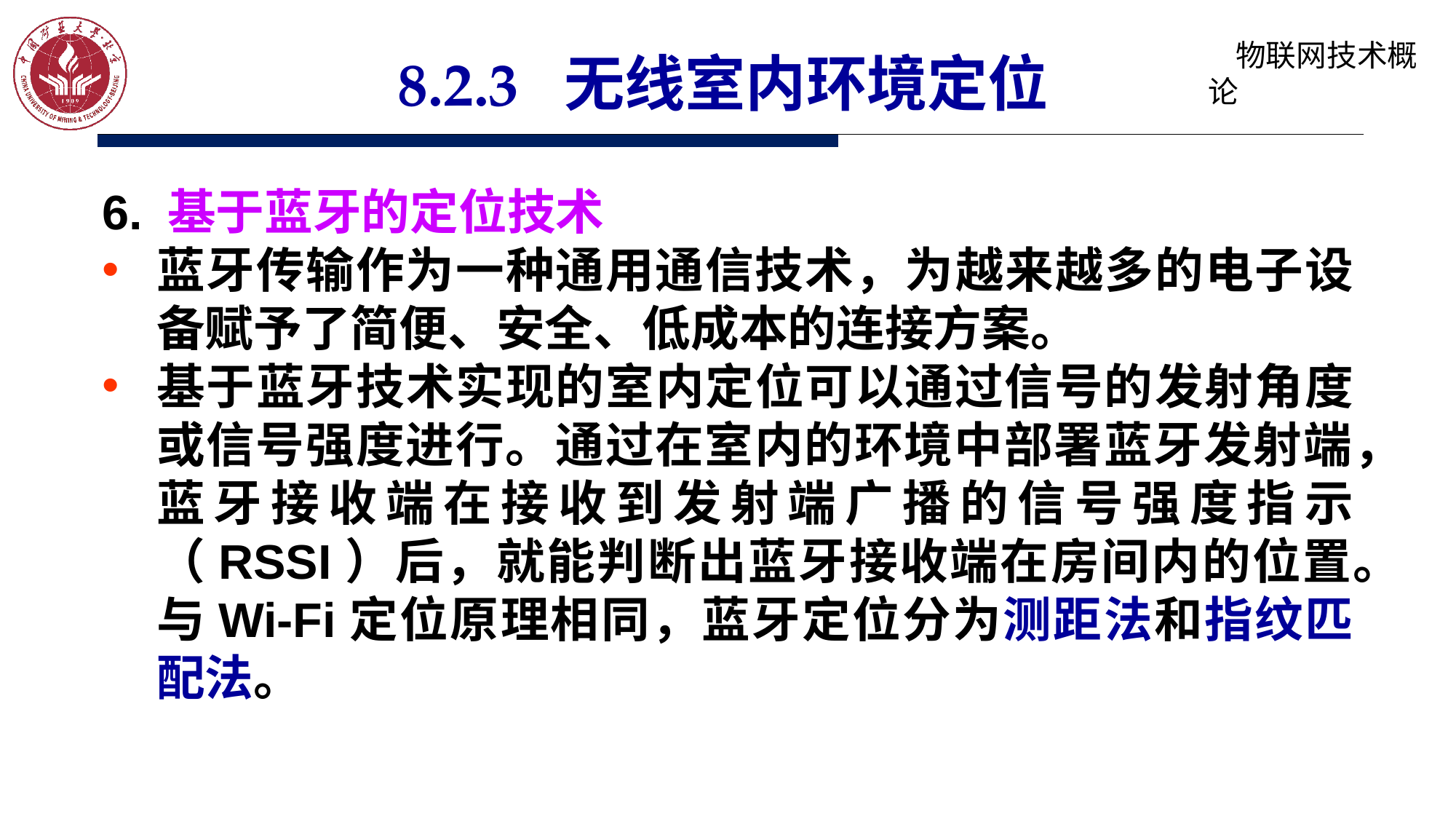

# 8.2.3  无线室内环境定位
6. 基于蓝牙的定位技术
蓝牙传输作为一种通用通信技术，为越来越多的电子设备赋予了简便、安全、低成本的连接方案。
基于蓝牙技术实现的室内定位可以通过信号的发射角度或信号强度进行。通过在室内的环境中部署蓝牙发射端，蓝牙接收端在接收到发射端广播的信号强度指示（RSSI）后，就能判断出蓝牙接收端在房间内的位置。与Wi-Fi定位原理相同，蓝牙定位分为测距法和指纹匹配法。